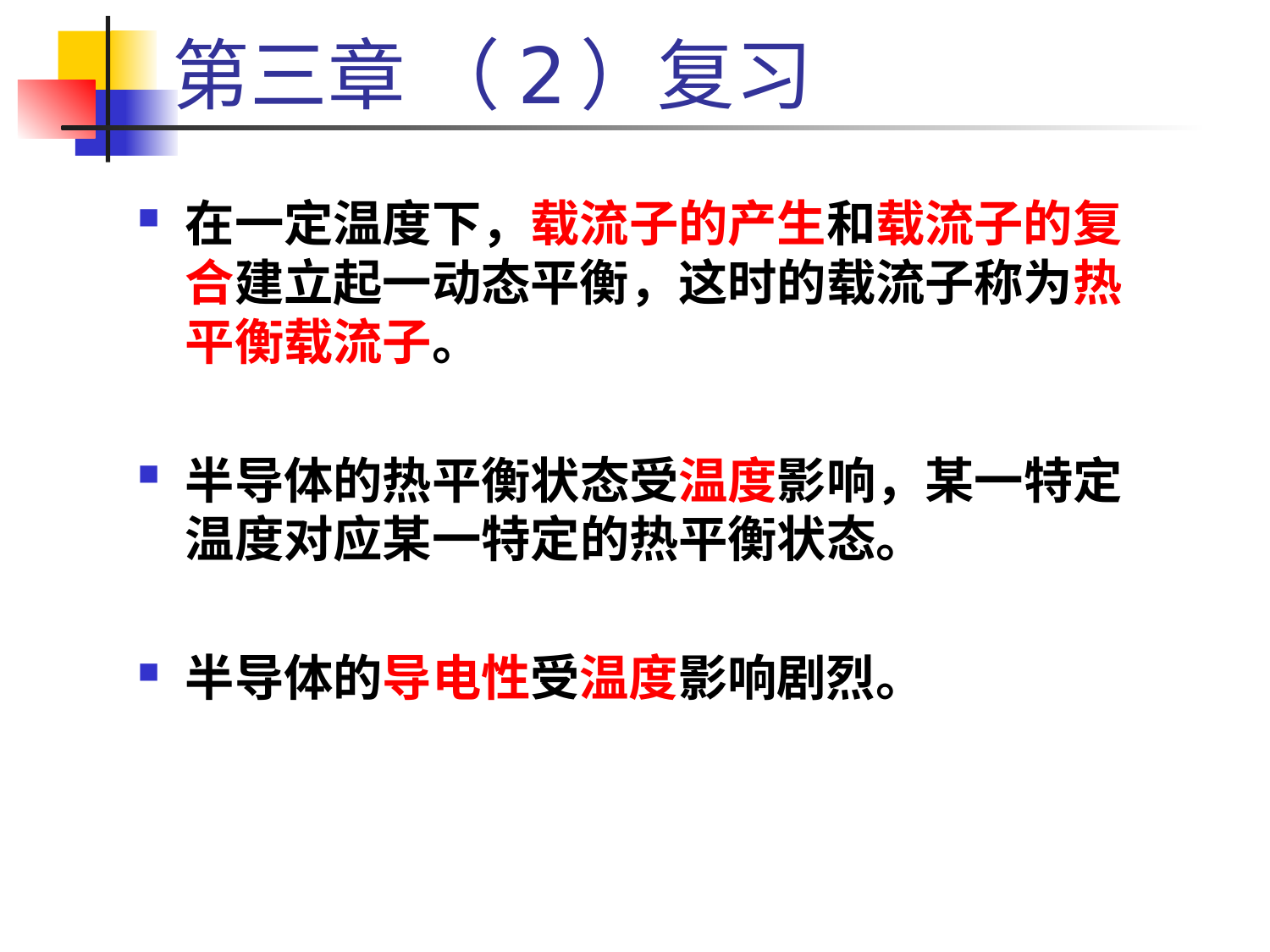

# 第三章 （2）复习
在一定温度下，载流子的产生和载流子的复合建立起一动态平衡，这时的载流子称为热平衡载流子。

半导体的热平衡状态受温度影响，某一特定温度对应某一特定的热平衡状态。

半导体的导电性受温度影响剧烈。